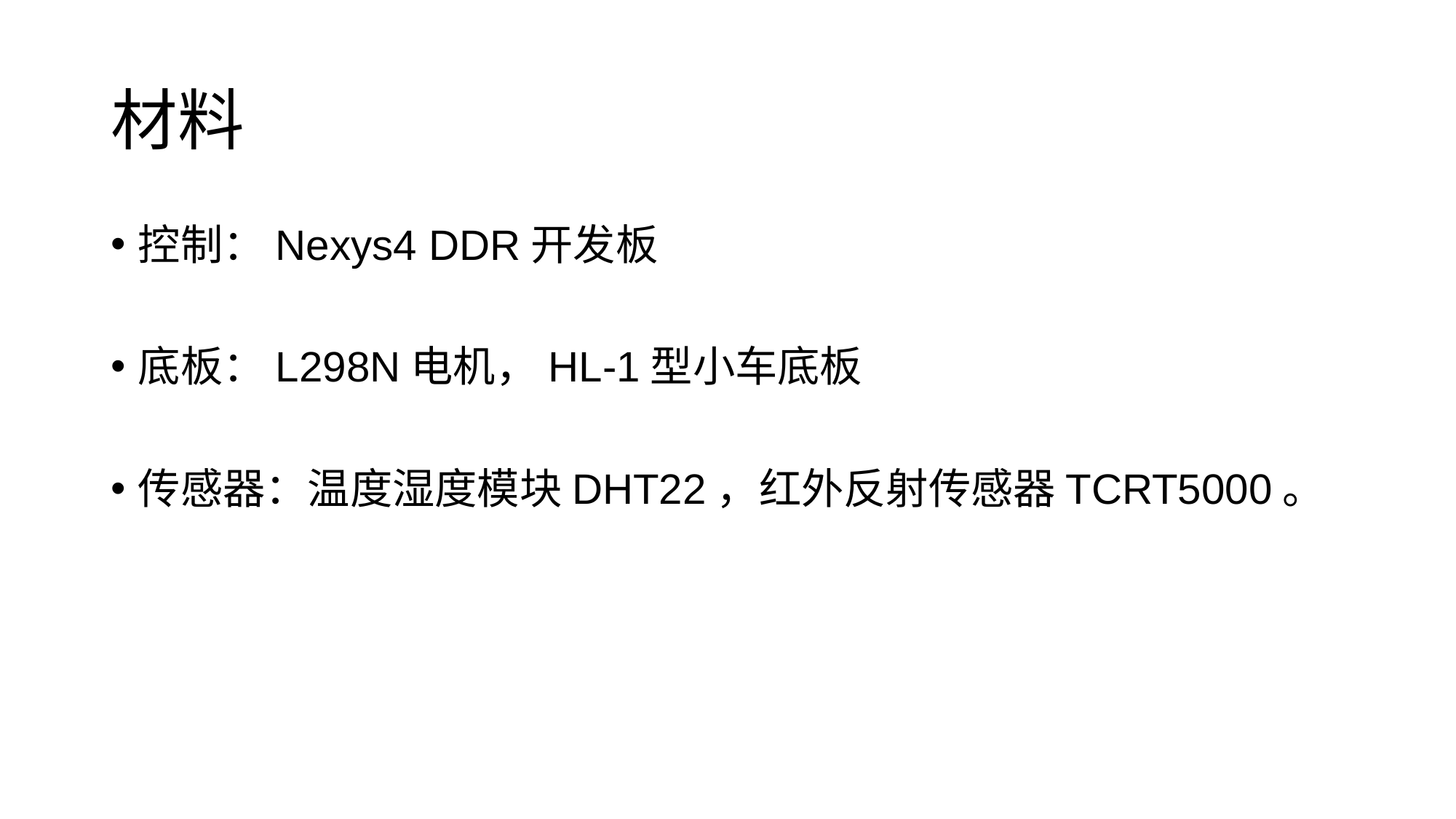

# 材料
控制：Nexys4 DDR开发板

底板：L298N电机，HL-1型小车底板

传感器：温度湿度模块DHT22，红外反射传感器TCRT5000。